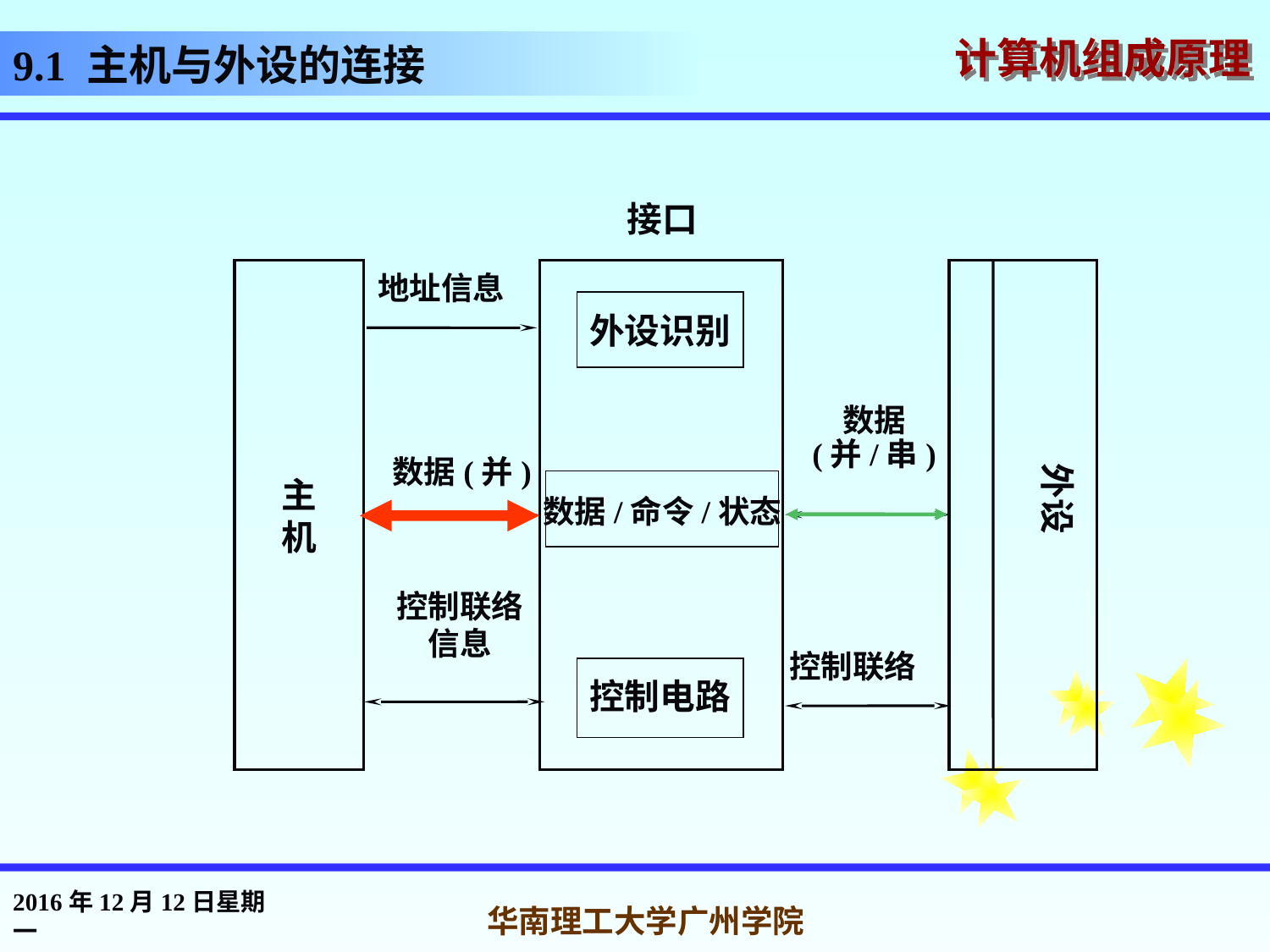

# 9.1 主机与外设的连接
接口
主
机

地址信息
外设识别

数据
(并/串)
数据(并)
外设
数据/命令/状态

控制联络
信息
控制联络
控制电路

2016年12月12日星期一
华南理工大学广州学院